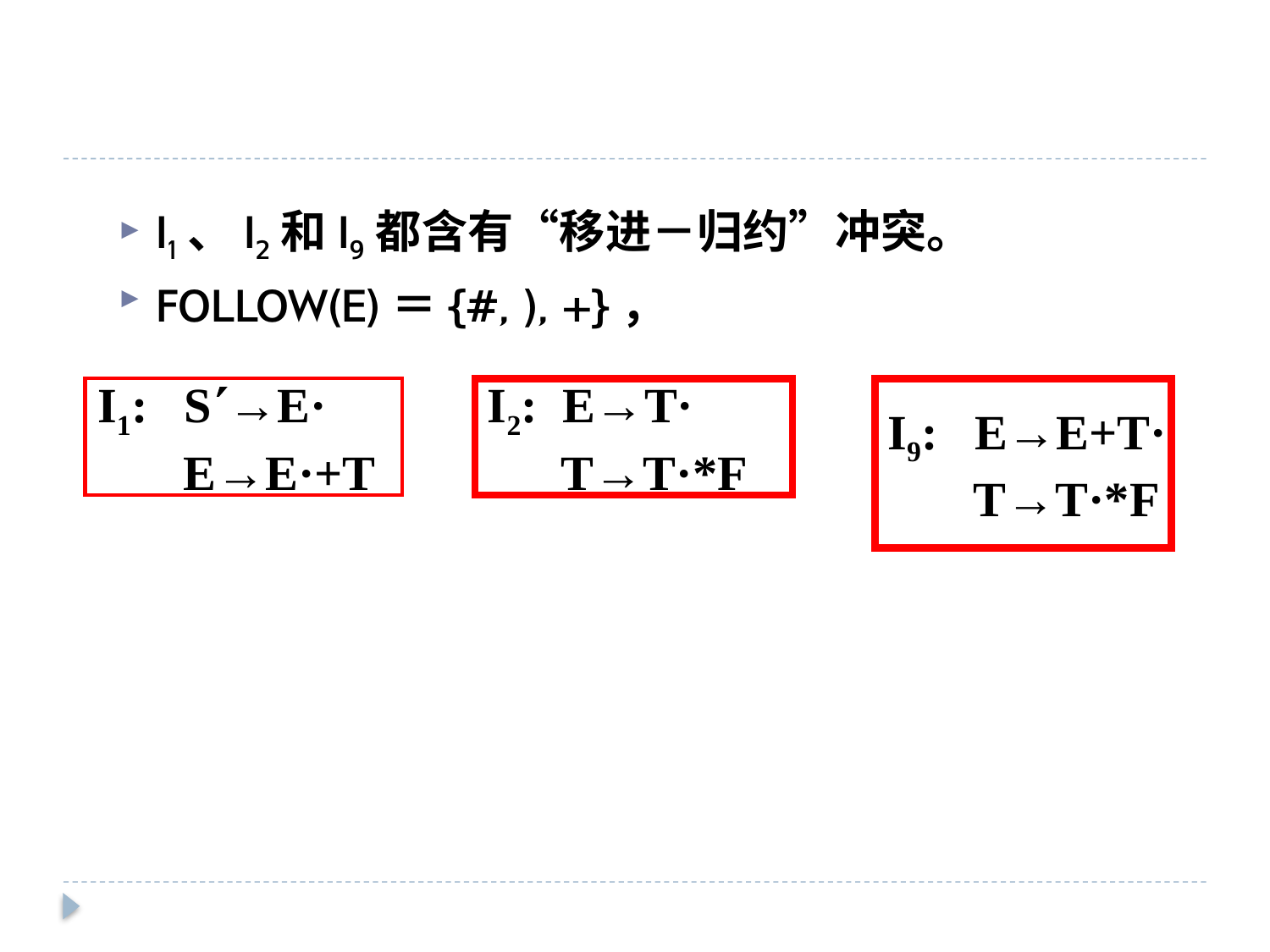

I1、I2和I9都含有“移进－归约”冲突。
FOLLOW(E)＝{#, ), +}，
I1:   S′→E·
       E→E·+T
I2:  E→T·
      T→T·*F
I9:   E→E+T·
       T→T·*F